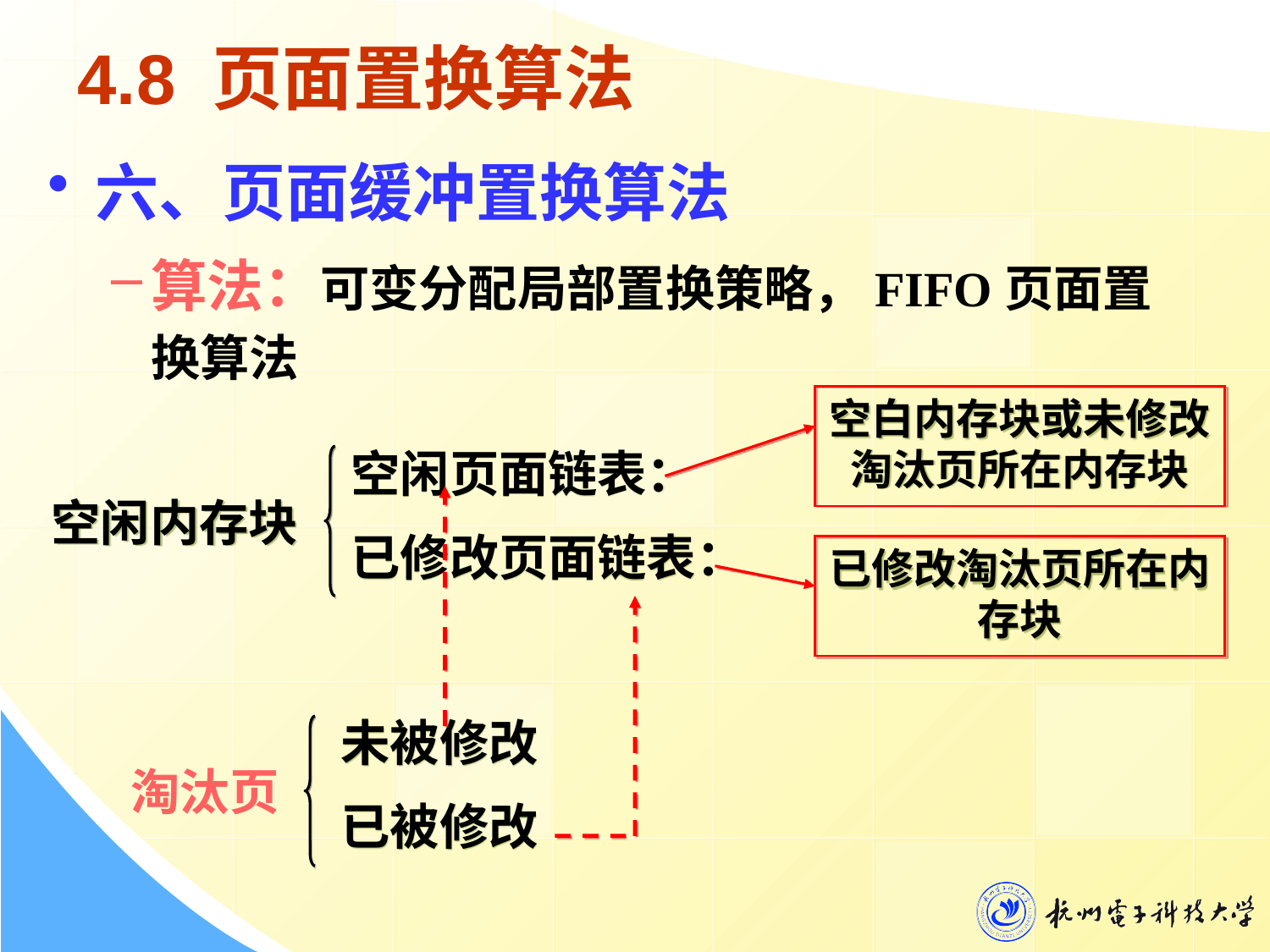

# 4.8 页面置换算法
六、页面缓冲置换算法
算法：可变分配局部置换策略，FIFO页面置换算法
空白内存块或未修改淘汰页所在内存块

空闲页面链表：
已修改页面链表：

空闲内存块

已修改淘汰页所在内存块

未被修改
已被修改

淘汰页